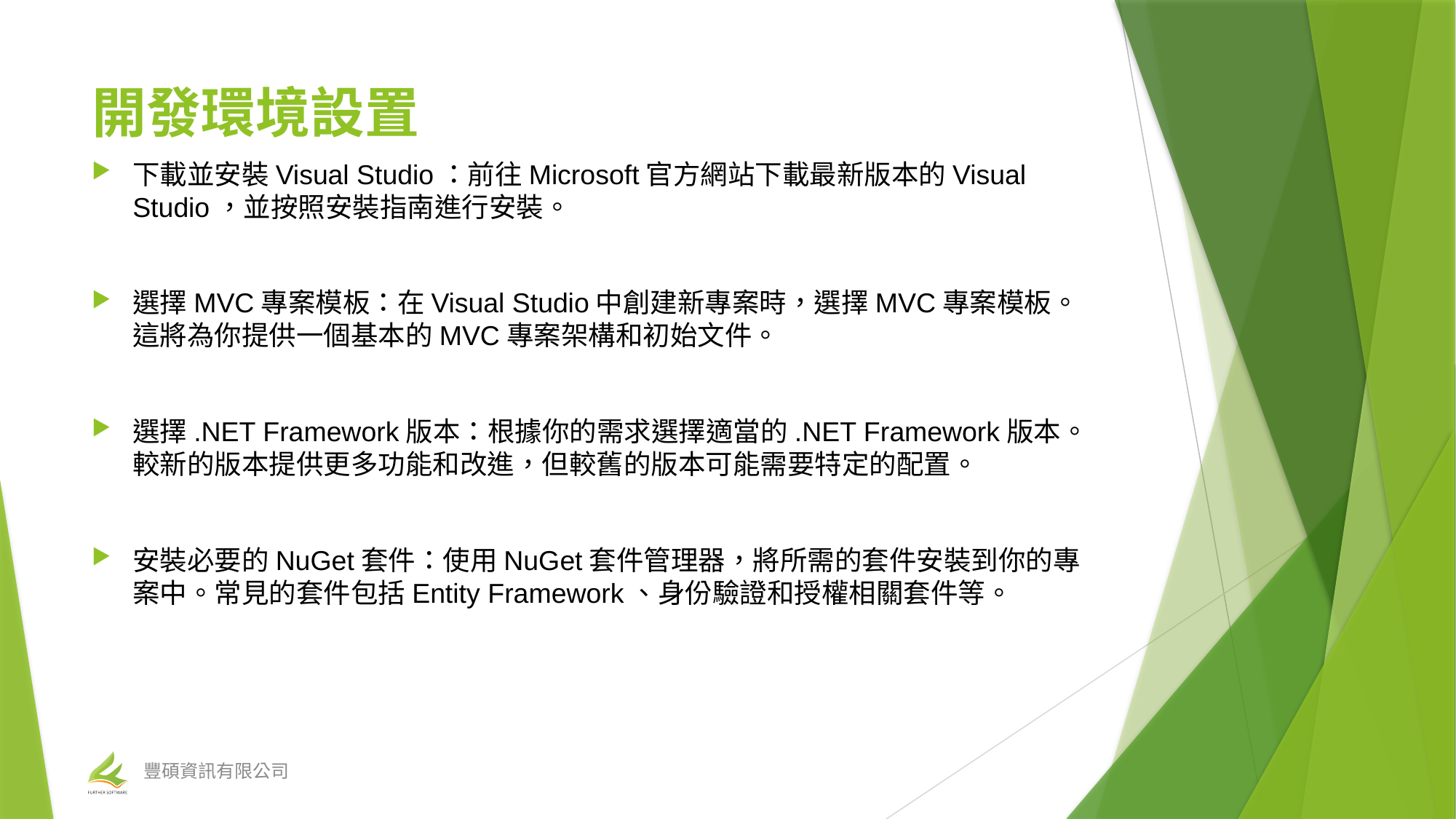

# 開發環境設置
下載並安裝Visual Studio：前往Microsoft官方網站下載最新版本的Visual Studio，並按照安裝指南進行安裝。

選擇MVC專案模板：在Visual Studio中創建新專案時，選擇MVC專案模板。這將為你提供一個基本的MVC專案架構和初始文件。

選擇.NET Framework版本：根據你的需求選擇適當的.NET Framework版本。較新的版本提供更多功能和改進，但較舊的版本可能需要特定的配置。

安裝必要的NuGet套件：使用NuGet套件管理器，將所需的套件安裝到你的專案中。常見的套件包括Entity Framework、身份驗證和授權相關套件等。
豐碩資訊有限公司